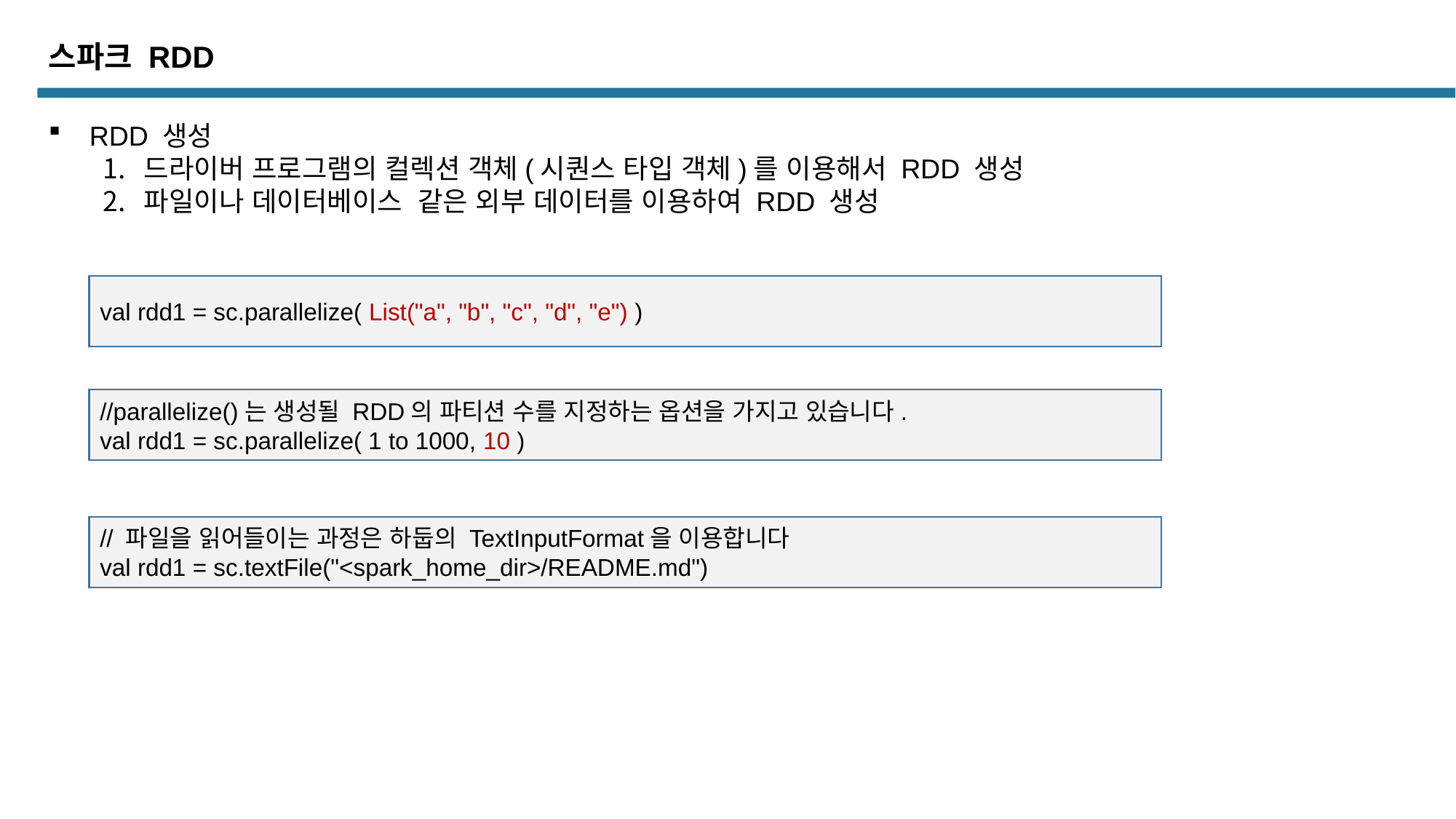

스파크 RDD
RDD 생성
드라이버 프로그램의 컬렉션 객체(시퀀스 타입 객체)를 이용해서 RDD 생성
파일이나 데이터베이스  같은 외부 데이터를 이용하여 RDD 생성

val rdd1 = sc.parallelize( List("a", "b", "c", "d", "e") )
//parallelize()는 생성될 RDD의 파티션 수를 지정하는 옵션을 가지고 있습니다.
val rdd1 = sc.parallelize( 1 to 1000, 10 )
// 파일을 읽어들이는 과정은 하둡의 TextInputFormat을 이용합니다
val rdd1 = sc.textFile("<spark_home_dir>/README.md")